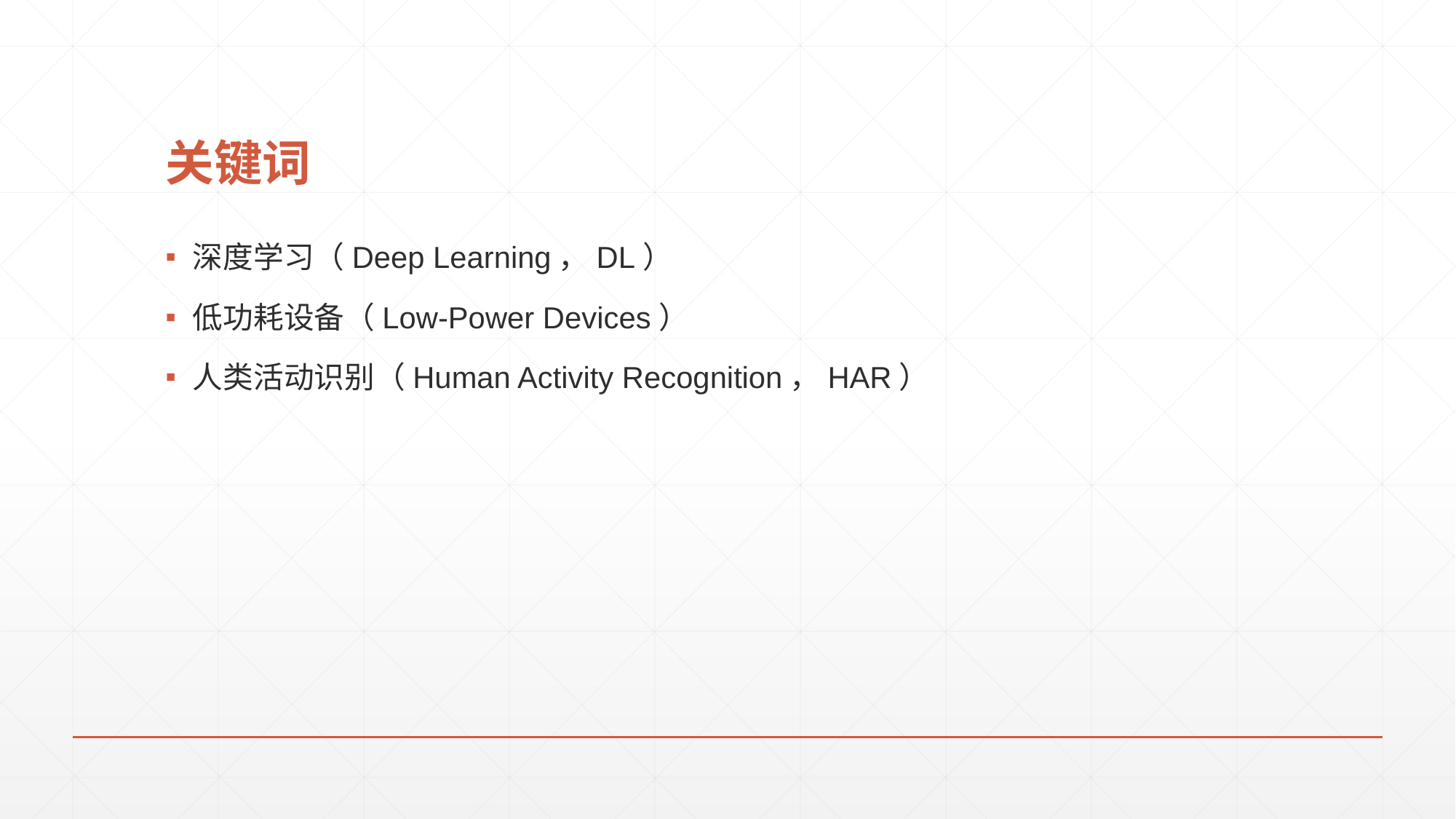

# 关键词
深度学习（Deep Learning，DL）
低功耗设备（Low-Power Devices）
人类活动识别（Human Activity Recognition，HAR）